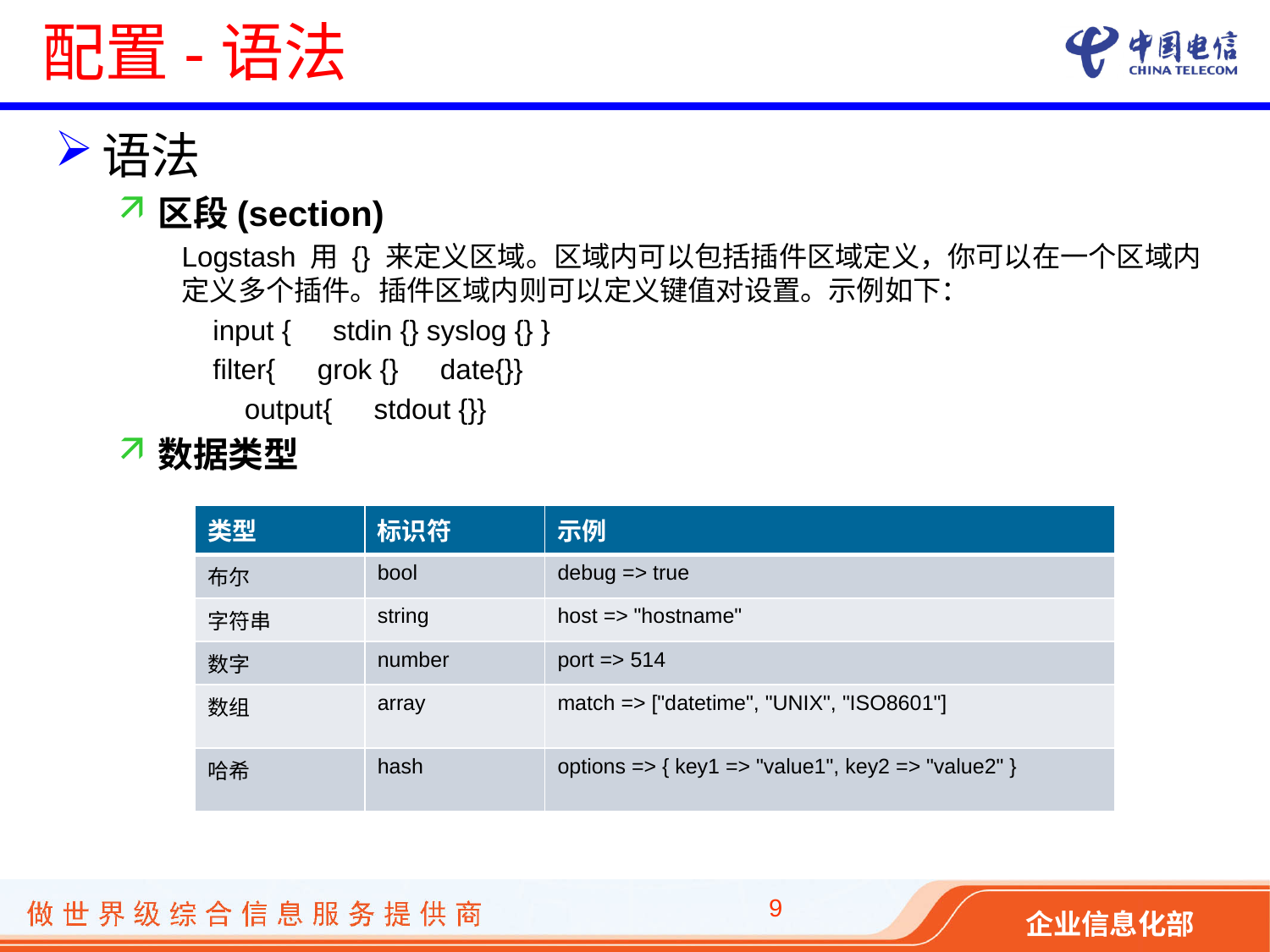

# 配置-语法
语法
区段(section)
Logstash 用 {} 来定义区域。区域内可以包括插件区域定义，你可以在一个区域内定义多个插件。插件区域内则可以定义键值对设置。示例如下：
    input {　stdin {} syslog {} }
    filter{　grok {}　date{}}
　　output{　stdout {}}
数据类型

| 类型 | 标识符 | 示例 |
| --- | --- | --- |
| 布尔 | bool | debug => true |
| 字符串 | string | host => "hostname" |
| 数字 | number | port => 514 |
| 数组 | array | match => ["datetime", "UNIX", "ISO8601"] |
| 哈希 | hash | options => { key1 => "value1", key2 => "value2" } |